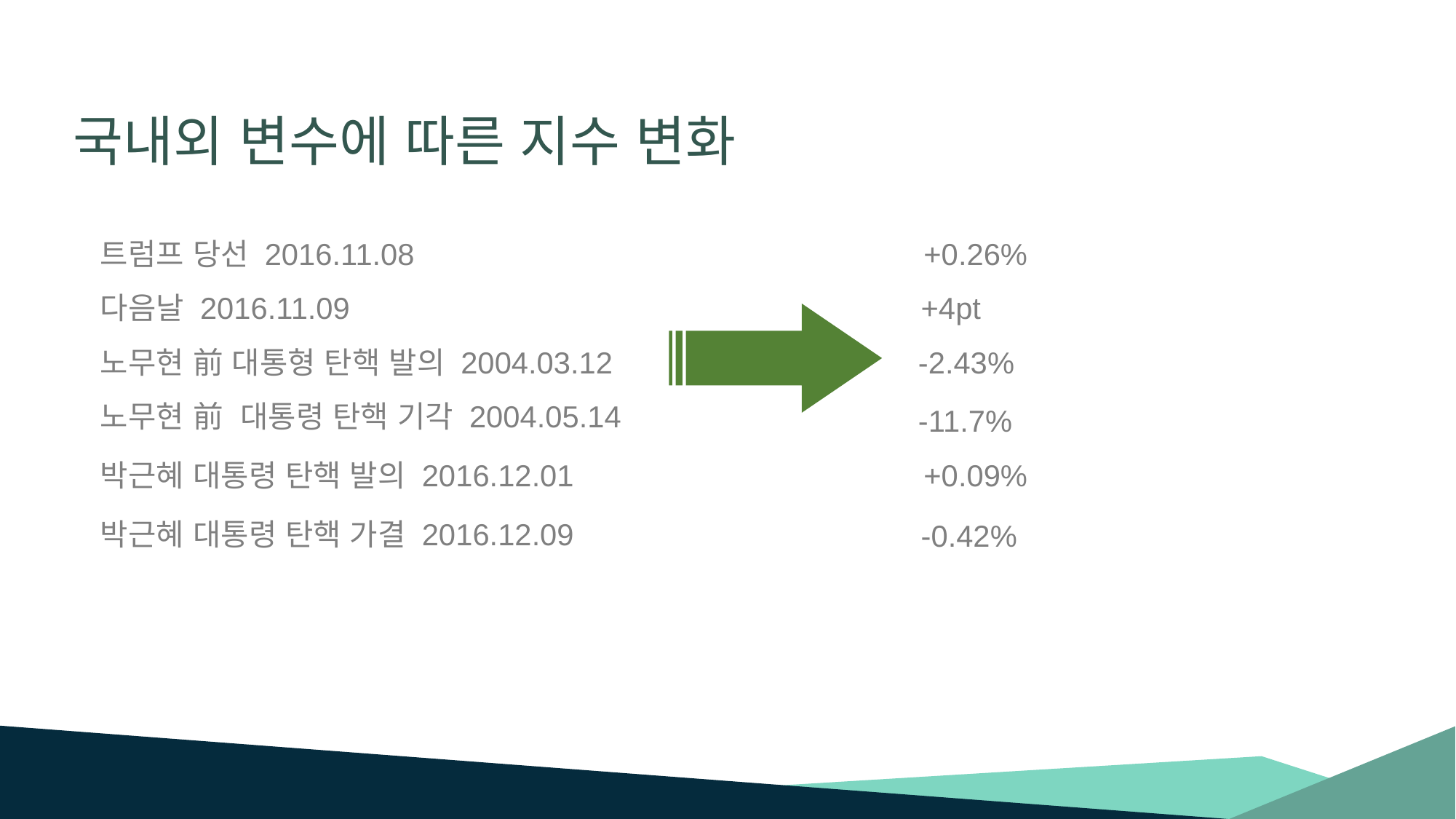

# 국내외 변수에 따른 지수 변화
+0.26%
트럼프 당선 2016.11.08
+4pt
다음날 2016.11.09

-2.43%
노무현 前 대통형 탄핵 발의 2004.03.12
노무현 前  대통령 탄핵 기각 2004.05.14
-11.7%
박근혜 대통령 탄핵 발의 2016.12.01
+0.09%
박근혜 대통령 탄핵 가결 2016.12.09
-0.42%